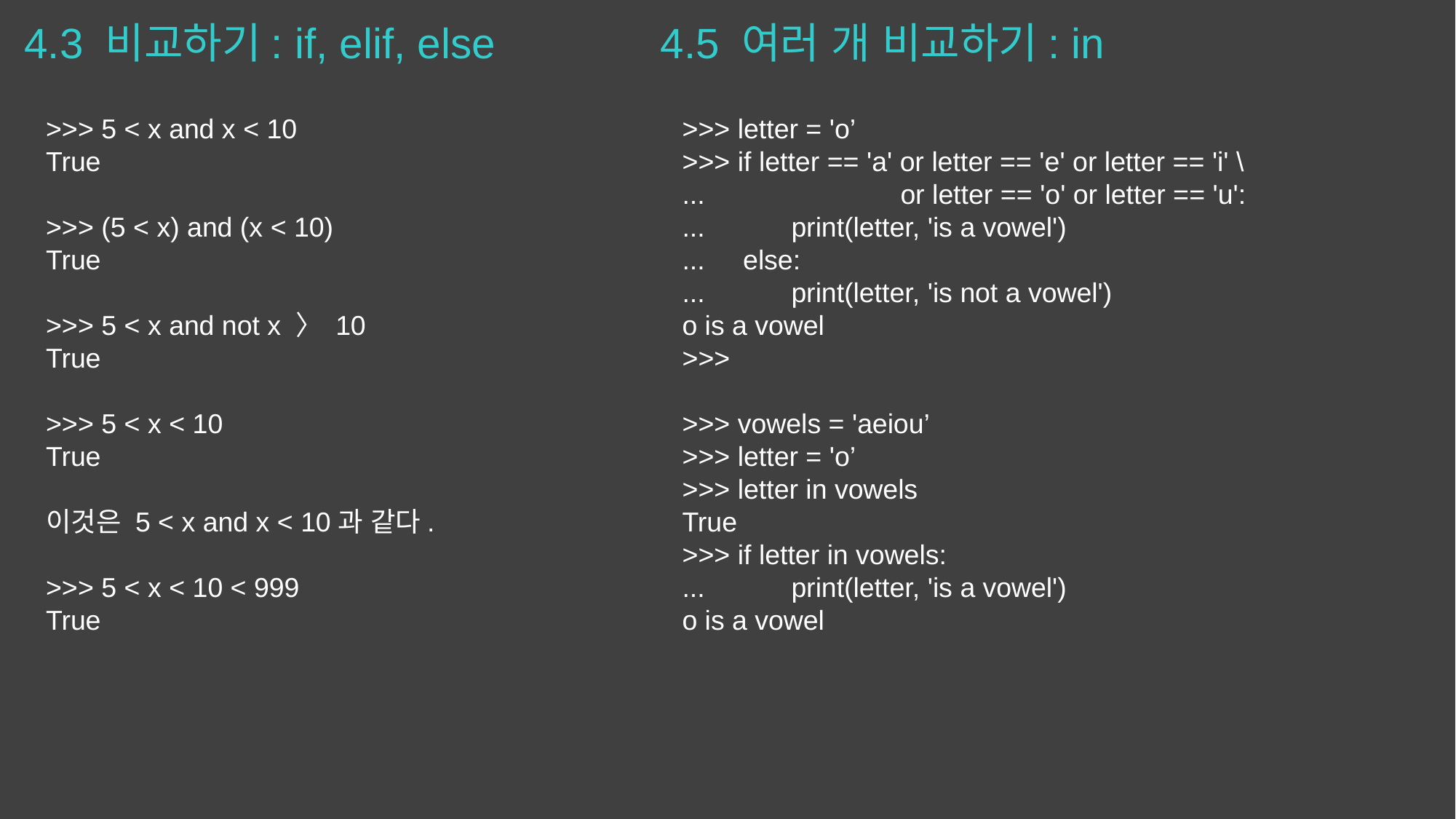

# 4.3 비교하기: if, elif, else
4.5 여러 개 비교하기: in
>>> 5 < x and x < 10
True

>>> (5 < x) and (x < 10)
True

>>> 5 < x and not x 〉 10
True

>>> 5 < x < 10
True

이것은 5 < x and x < 10과 같다.

>>> 5 < x < 10 < 999
True

>>> letter = 'o’
>>> if letter == 'a' or letter == 'e' or letter == 'i' \
... 		or letter == 'o' or letter == 'u':
... 	print(letter, 'is a vowel')
...     else:
... 	print(letter, 'is not a vowel')
o is a vowel
>>>

>>> vowels = 'aeiou’
>>> letter = 'o’
>>> letter in vowels
True
>>> if letter in vowels:
... 	print(letter, 'is a vowel')
o is a vowel